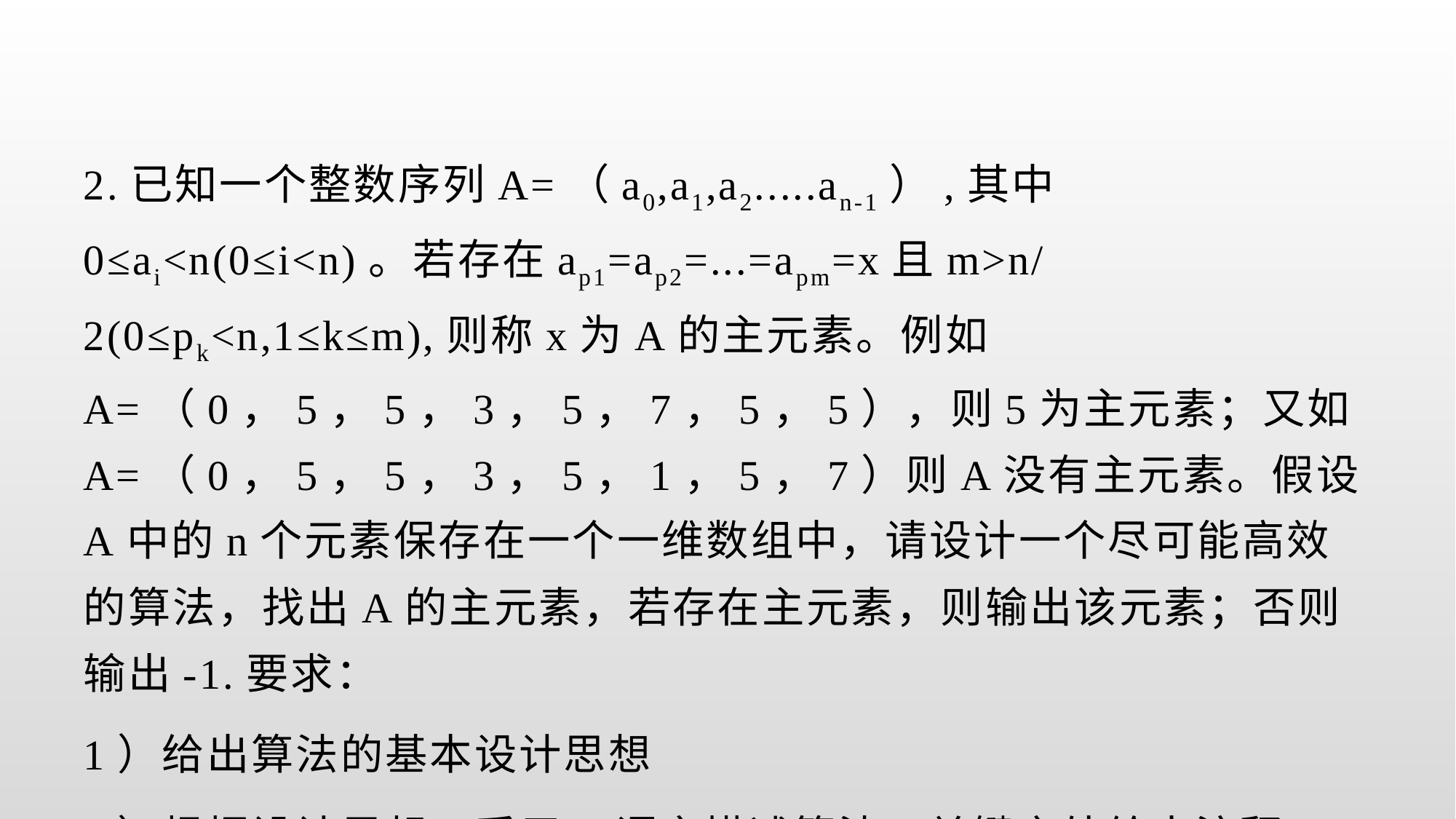

2.已知一个整数序列A=（a0,a1,a2.....an-1）,其中0≤ai<n(0≤i<n)。若存在ap1=ap2=...=apm=x且m>n/2(0≤pk<n,1≤k≤m),则称x为A的主元素。例如A=（0，5，5，3，5，7，5，5），则5为主元素；又如A=（0，5，5，3，5，1，5，7）则A没有主元素。假设A中的n个元素保存在一个一维数组中，请设计一个尽可能高效的算法，找出A的主元素，若存在主元素，则输出该元素；否则输出-1.要求：
1）给出算法的基本设计思想
2）根据设计思想，采用C语言描述算法，关键之处给出注释